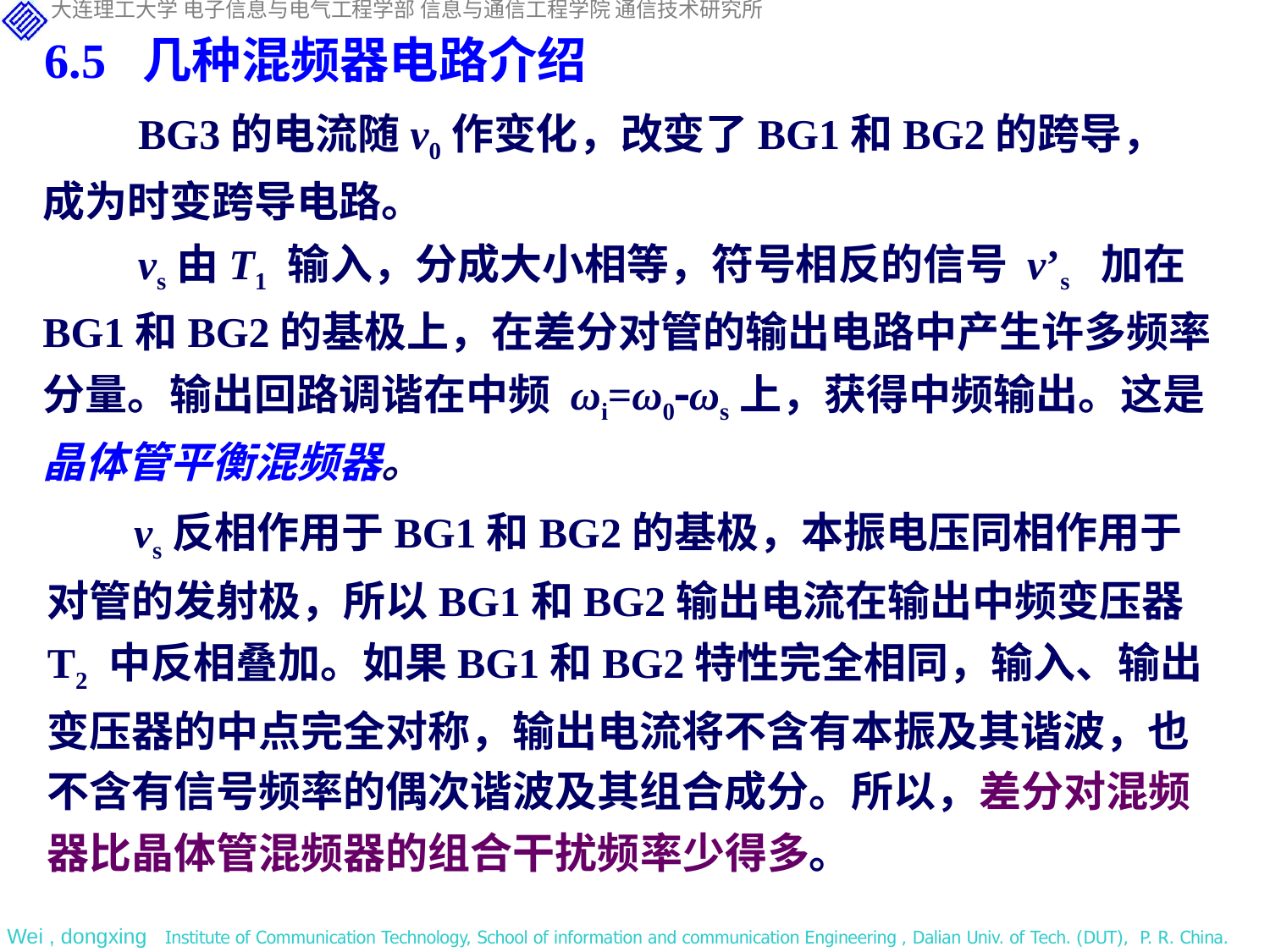

6.5  几种混频器电路介绍
    BG3的电流随v0作变化，改变了BG1和BG2的跨导，
成为时变跨导电路。
         vs由T1 输入，分成大小相等，符号相反的信号 v’s  加在BG1和BG2的基极上，在差分对管的输出电路中产生许多频率分量。输出回路调谐在中频 ωi=ω0−ωs上，获得中频输出。这是晶体管平衡混频器。
vs反相作用于BG1和BG2的基极，本振电压同相作用于对管的发射极，所以BG1和BG2输出电流在输出中频变压器T2 中反相叠加。如果BG1和BG2特性完全相同，输入、输出变压器的中点完全对称，输出电流将不含有本振及其谐波，也不含有信号频率的偶次谐波及其组合成分。所以，差分对混频器比晶体管混频器的组合干扰频率少得多。